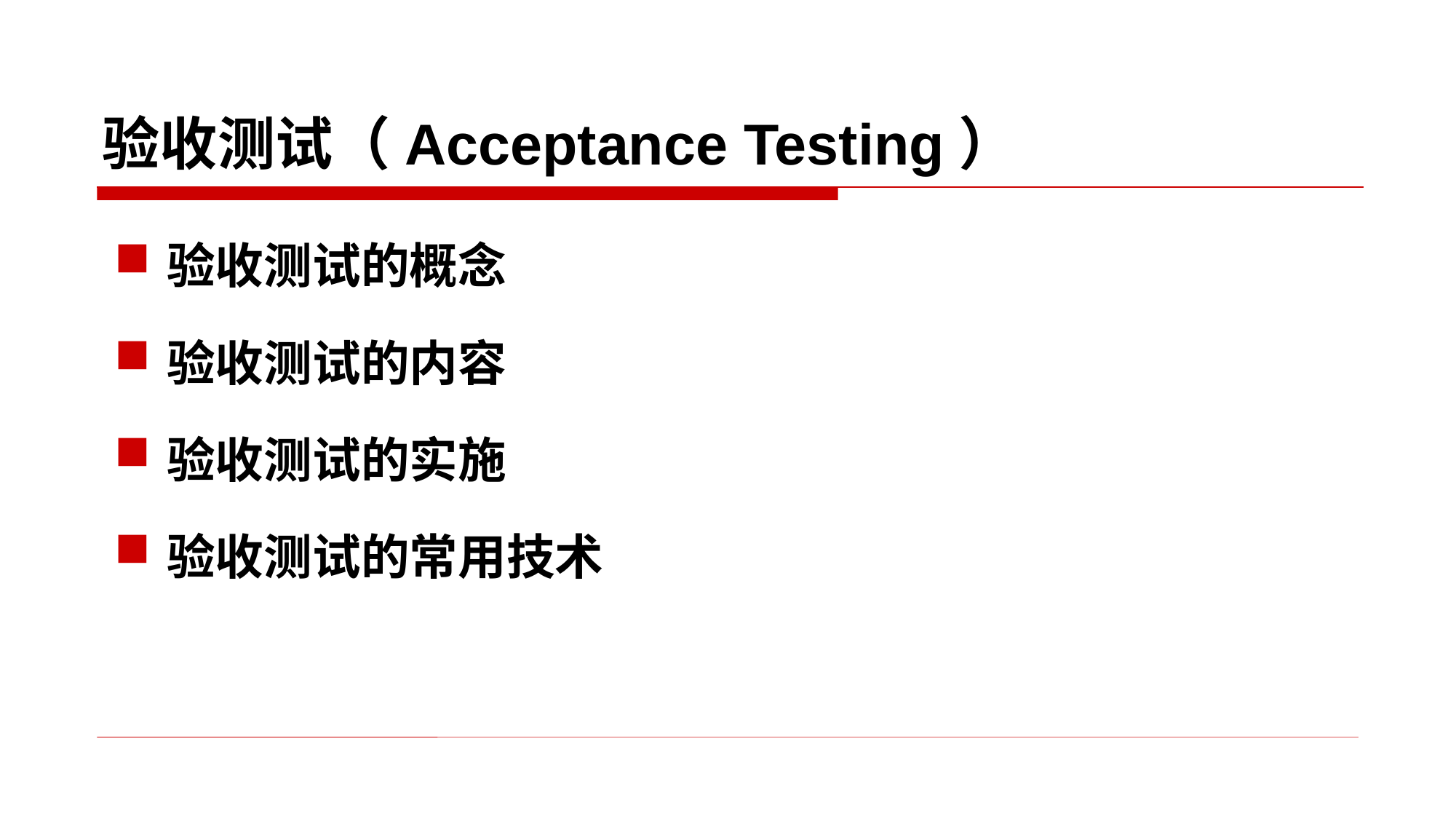

# 验收测试（Acceptance Testing）
验收测试的概念
验收测试的内容
验收测试的实施
验收测试的常用技术
3